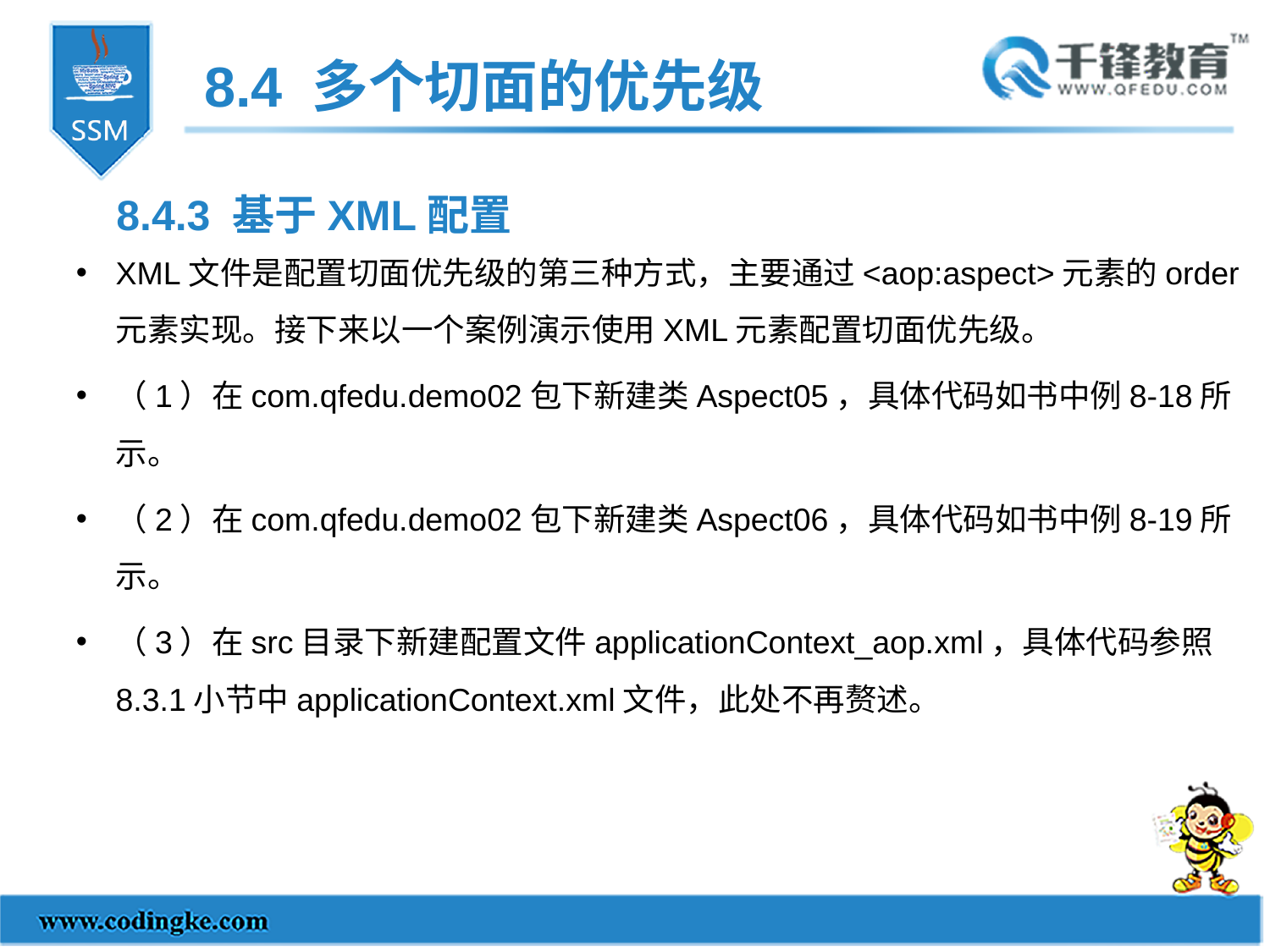

8.4 多个切面的优先级
8.4.3 基于XML配置
XML文件是配置切面优先级的第三种方式，主要通过<aop:aspect>元素的order元素实现。接下来以一个案例演示使用XML元素配置切面优先级。
（1）在com.qfedu.demo02包下新建类Aspect05，具体代码如书中例8-18所示。
（2）在com.qfedu.demo02包下新建类Aspect06，具体代码如书中例8-19所示。
（3）在src目录下新建配置文件applicationContext_aop.xml，具体代码参照8.3.1小节中applicationContext.xml文件，此处不再赘述。